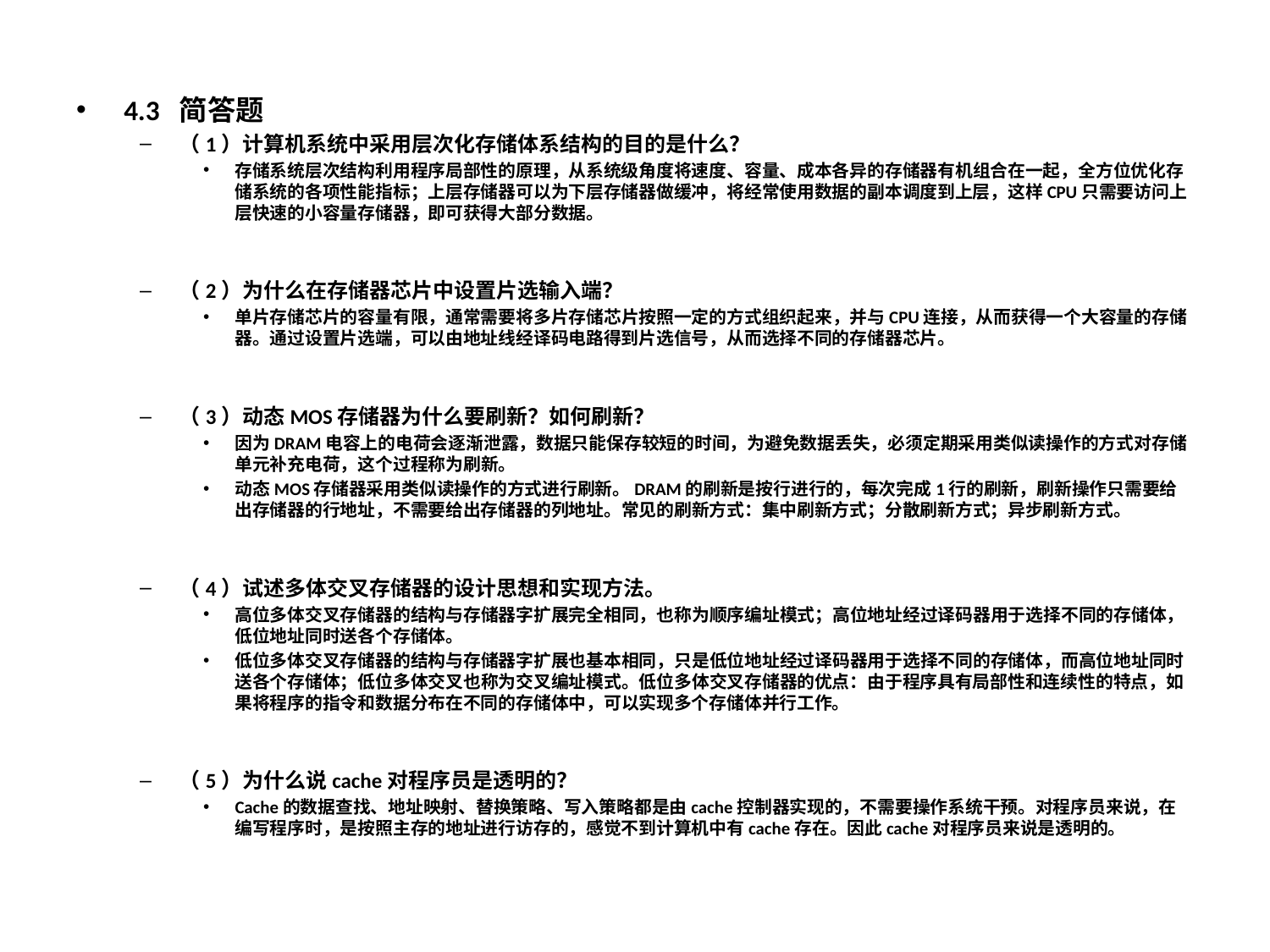

4.3  简答题
（1）计算机系统中采用层次化存储体系结构的目的是什么？
存储系统层次结构利用程序局部性的原理，从系统级角度将速度、容量、成本各异的存储器有机组合在一起，全方位优化存储系统的各项性能指标；上层存储器可以为下层存储器做缓冲，将经常使用数据的副本调度到上层，这样CPU只需要访问上层快速的小容量存储器，即可获得大部分数据。

（2）为什么在存储器芯片中设置片选输入端？
单片存储芯片的容量有限，通常需要将多片存储芯片按照一定的方式组织起来，并与CPU连接，从而获得一个大容量的存储器。通过设置片选端，可以由地址线经译码电路得到片选信号，从而选择不同的存储器芯片。

（3）动态MOS存储器为什么要刷新？如何刷新？
因为DRAM电容上的电荷会逐渐泄露，数据只能保存较短的时间，为避免数据丢失，必须定期采用类似读操作的方式对存储单元补充电荷，这个过程称为刷新。
动态MOS存储器采用类似读操作的方式进行刷新。DRAM的刷新是按行进行的，每次完成1行的刷新，刷新操作只需要给出存储器的行地址，不需要给出存储器的列地址。常见的刷新方式：集中刷新方式；分散刷新方式；异步刷新方式。

（4）试述多体交叉存储器的设计思想和实现方法。
高位多体交叉存储器的结构与存储器字扩展完全相同，也称为顺序编址模式；高位地址经过译码器用于选择不同的存储体，低位地址同时送各个存储体。
低位多体交叉存储器的结构与存储器字扩展也基本相同，只是低位地址经过译码器用于选择不同的存储体，而高位地址同时送各个存储体；低位多体交叉也称为交叉编址模式。低位多体交叉存储器的优点：由于程序具有局部性和连续性的特点，如果将程序的指令和数据分布在不同的存储体中，可以实现多个存储体并行工作。

（5）为什么说cache对程序员是透明的？
Cache的数据查找、地址映射、替换策略、写入策略都是由cache控制器实现的，不需要操作系统干预。对程序员来说，在编写程序时，是按照主存的地址进行访存的，感觉不到计算机中有cache存在。因此cache对程序员来说是透明的。